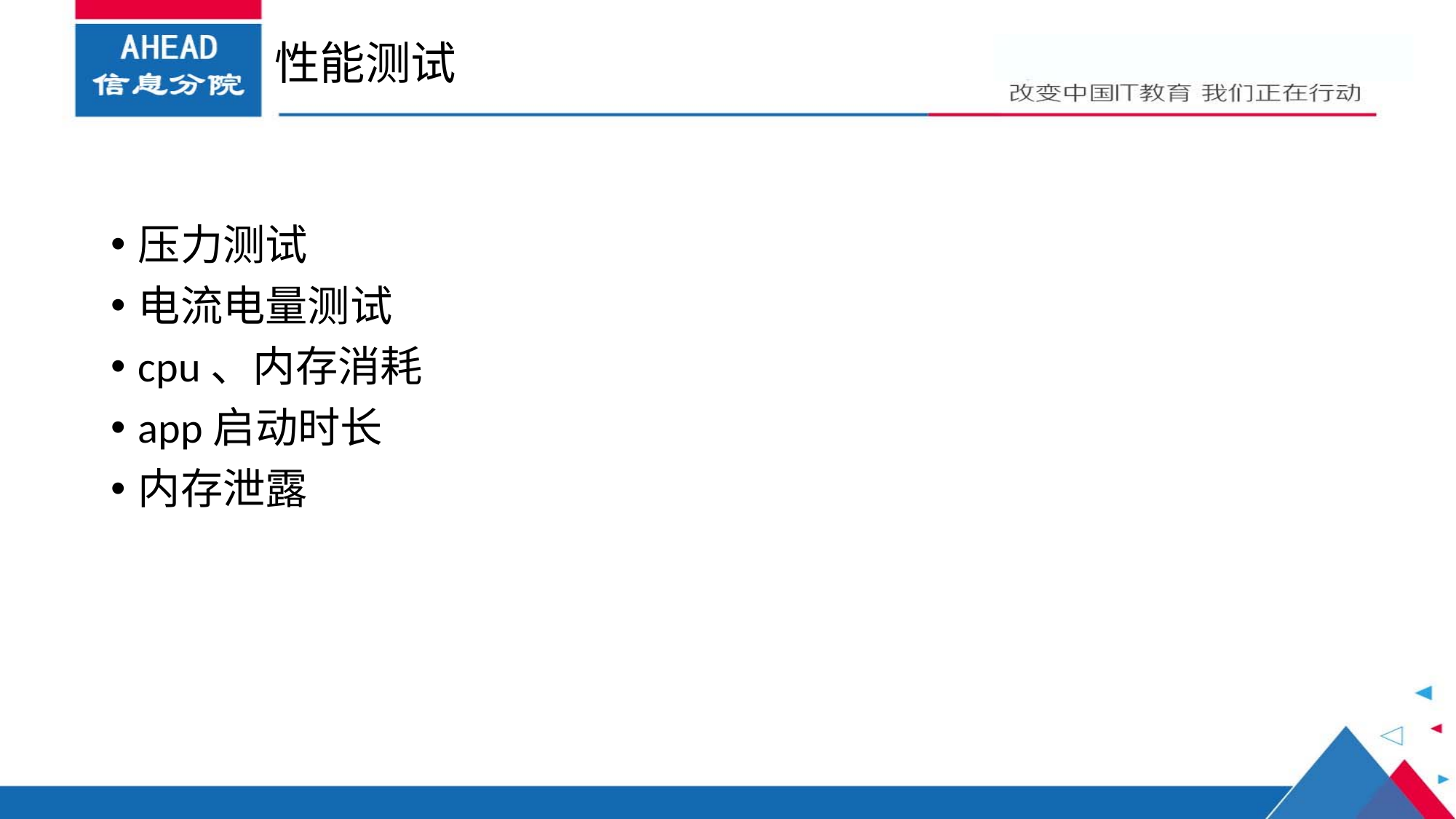

# 性能测试
压力测试
电流电量测试
cpu、内存消耗
app启动时长
内存泄露